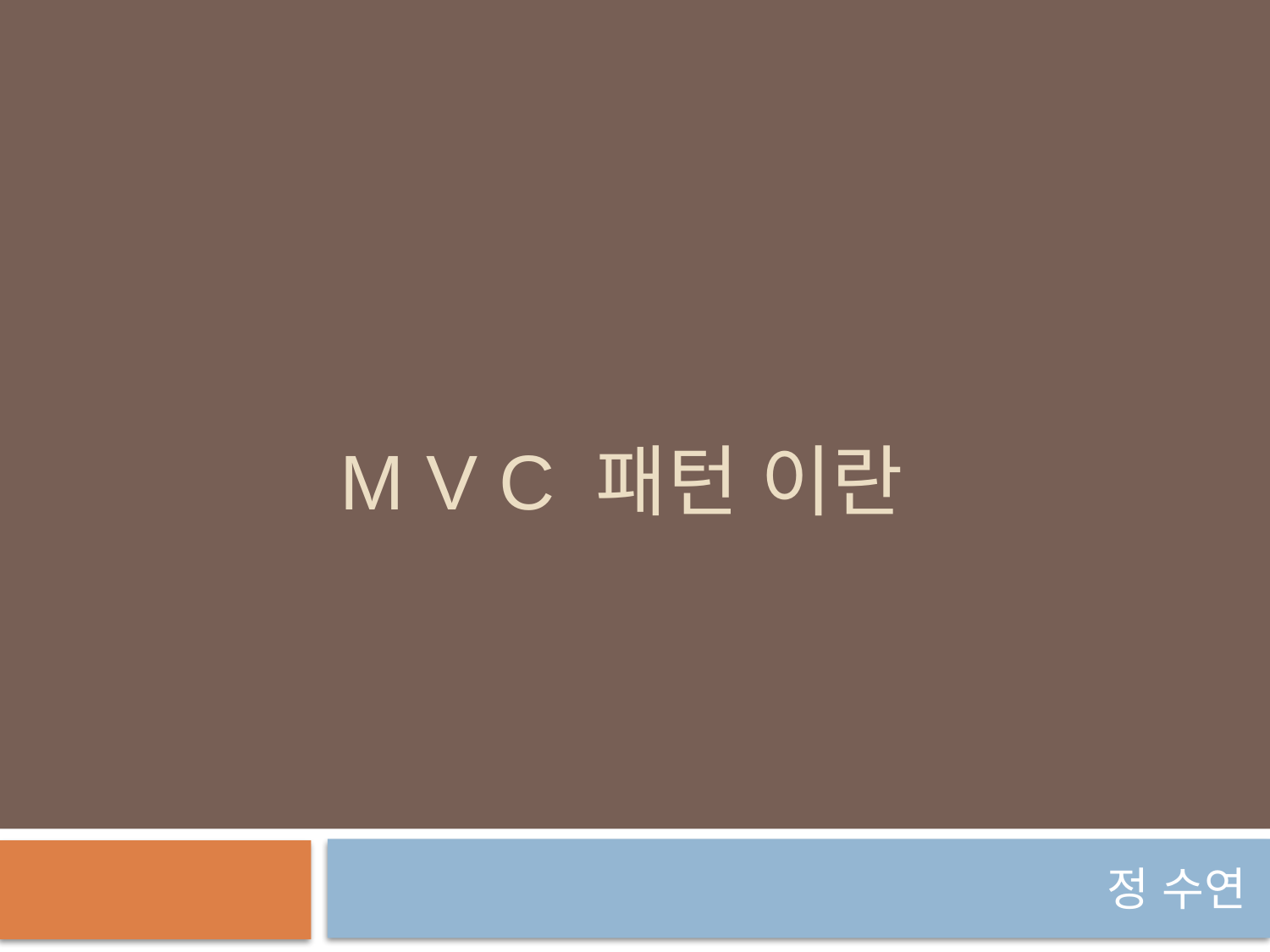

# M V C 패턴 이란
정 수연